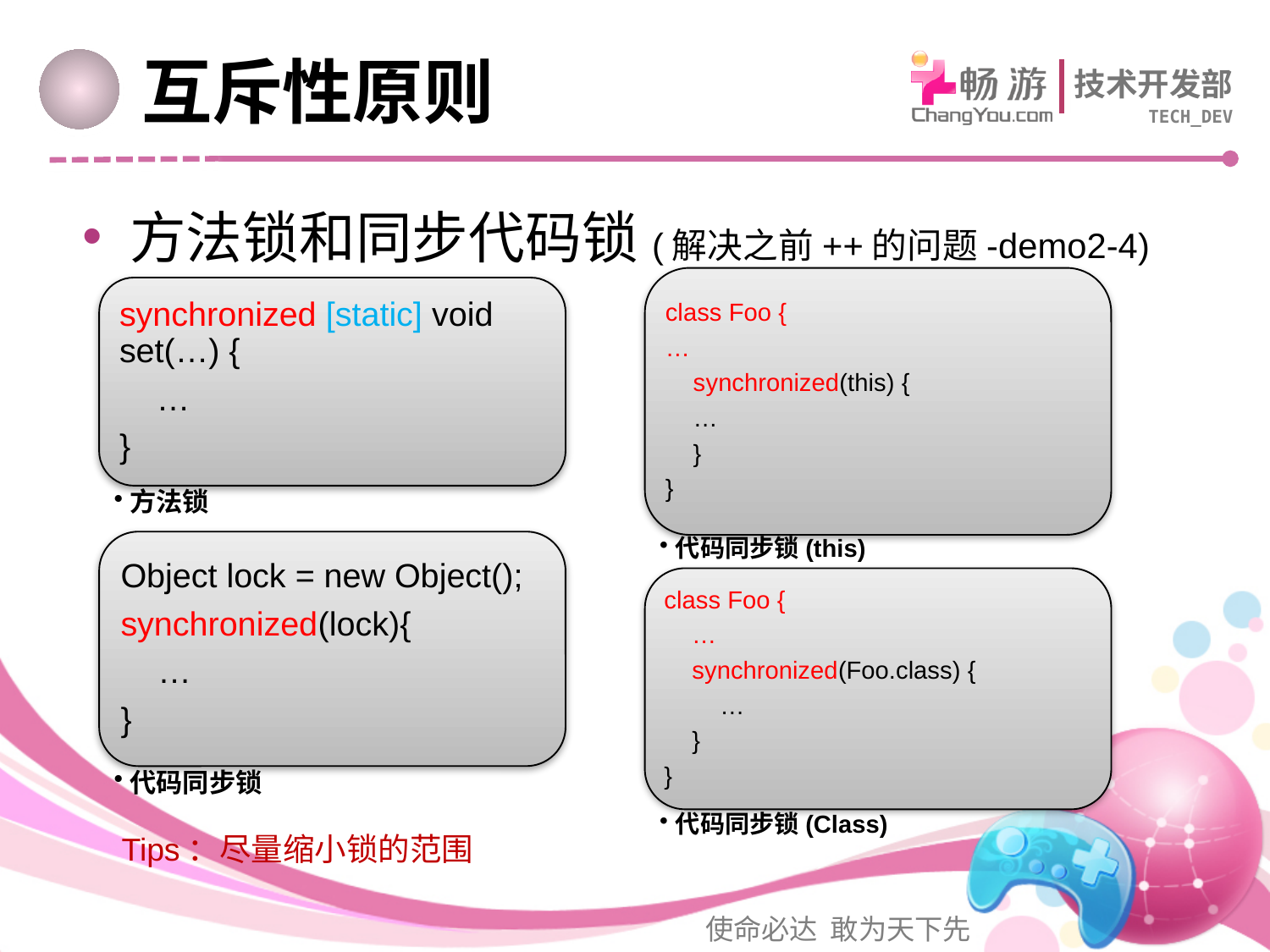

# 互斥性原则
方法锁和同步代码锁(解决之前++的问题-demo2-4)

class Foo {
…
    synchronized(this) {
    …
    }
}
代码同步锁(this)
class Foo {
    …
    synchronized(Foo.class) {
        …
    }
}
代码同步锁(Class)
synchronized [static] void set(…) {
    …
}
方法锁
Object lock = new Object();
synchronized(lock){
    …
}
代码同步锁
Tips：尽量缩小锁的范围